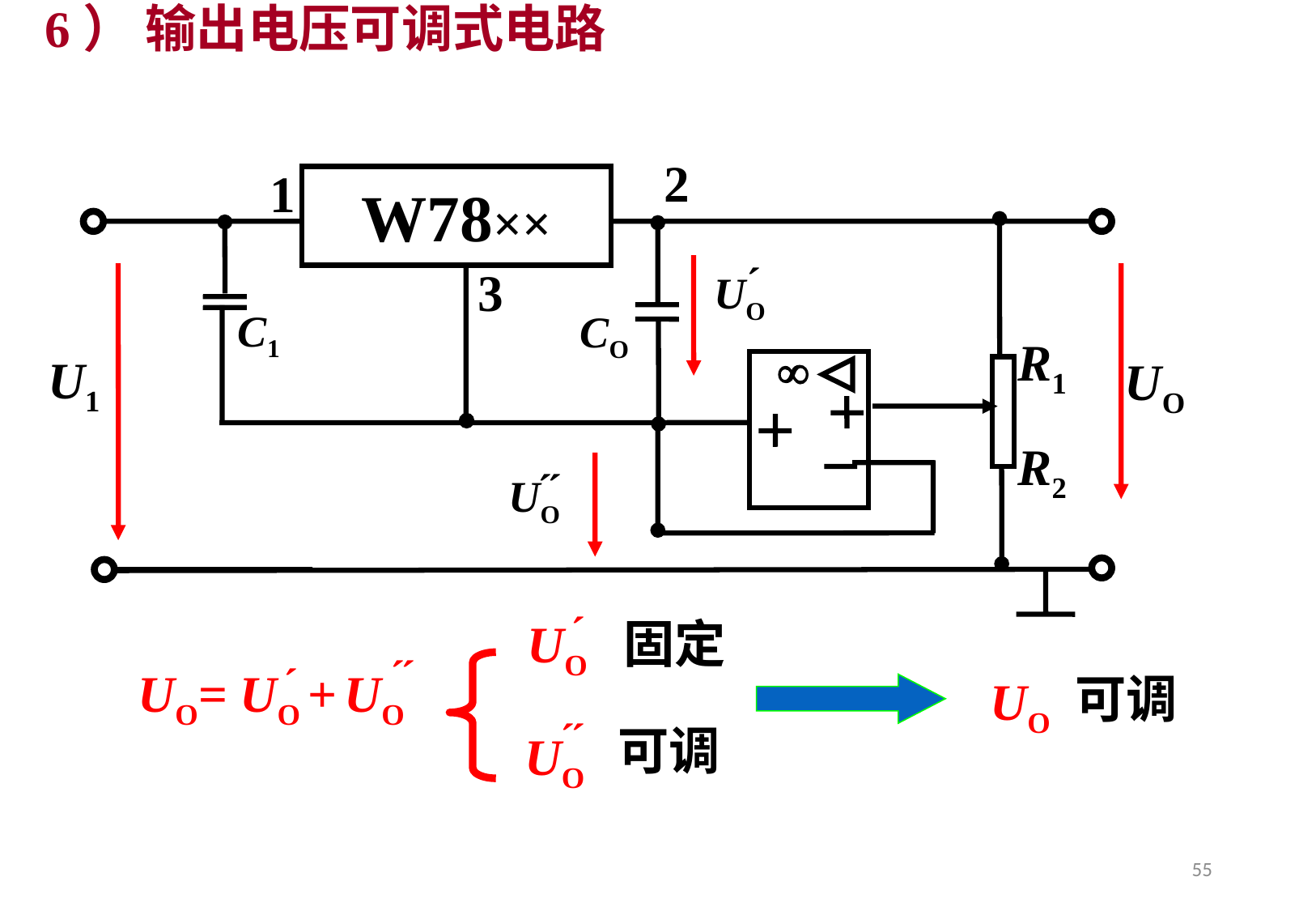

6） 输出电压可调式电路

2
1
W78××

´
3

UO

C1
CO

R1
∞

U1
UO

R2

´
´
UO

´
UO
固定
´
´
´
UO= UO + UO

可调
UO

´
´
UO
可调
55